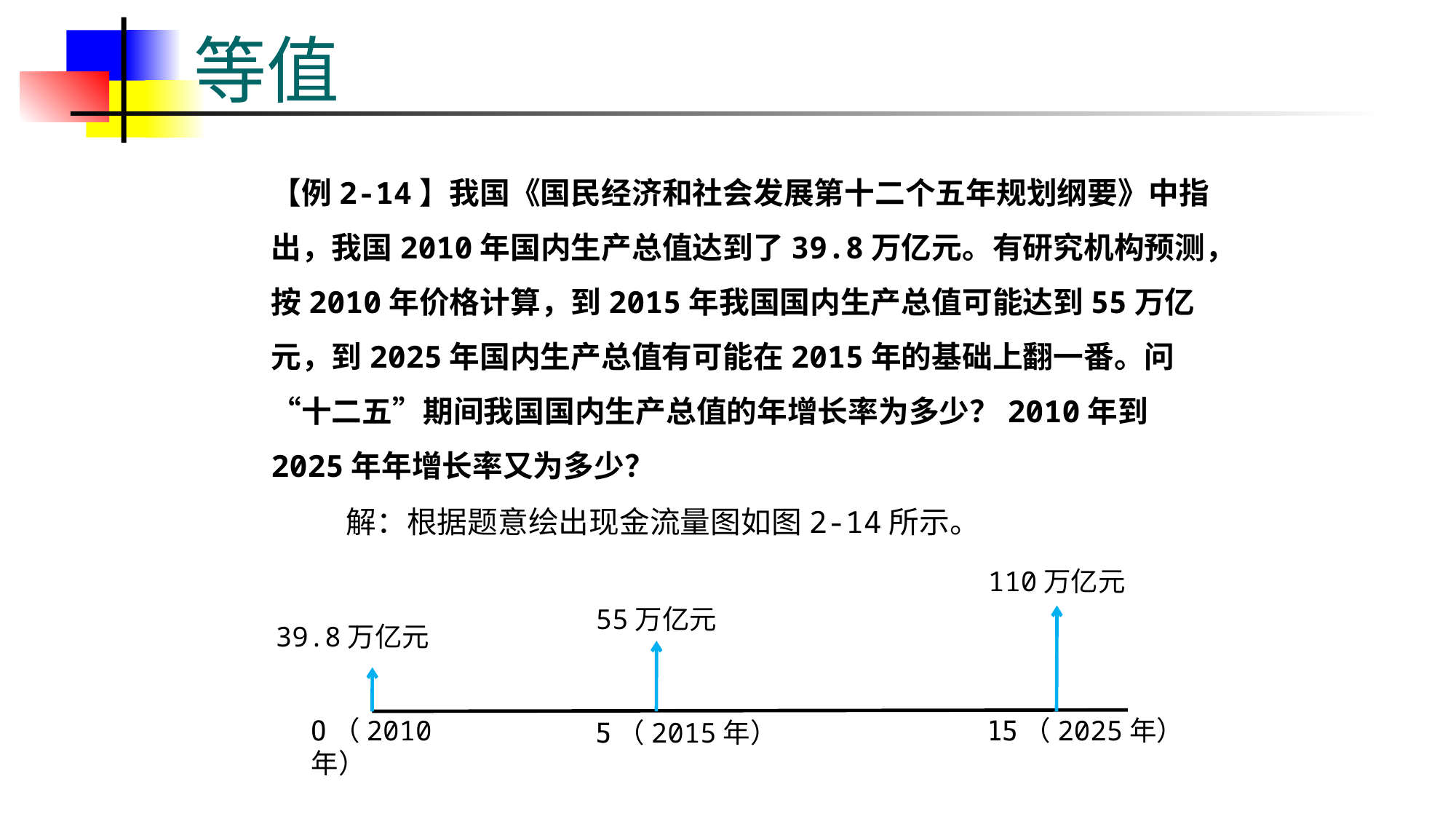

# 等值
【例2-14】我国《国民经济和社会发展第十二个五年规划纲要》中指出，我国2010年国内生产总值达到了39.8万亿元。有研究机构预测，按2010年价格计算，到2015年我国国内生产总值可能达到55万亿元，到2025年国内生产总值有可能在2015年的基础上翻一番。问“十二五”期间我国国内生产总值的年增长率为多少？2010年到2025年年增长率又为多少？
解：根据题意绘出现金流量图如图2-14所示。
110万亿元
55万亿元
0（2010年）
15（2025年）
5（2015年）
39.8万亿元